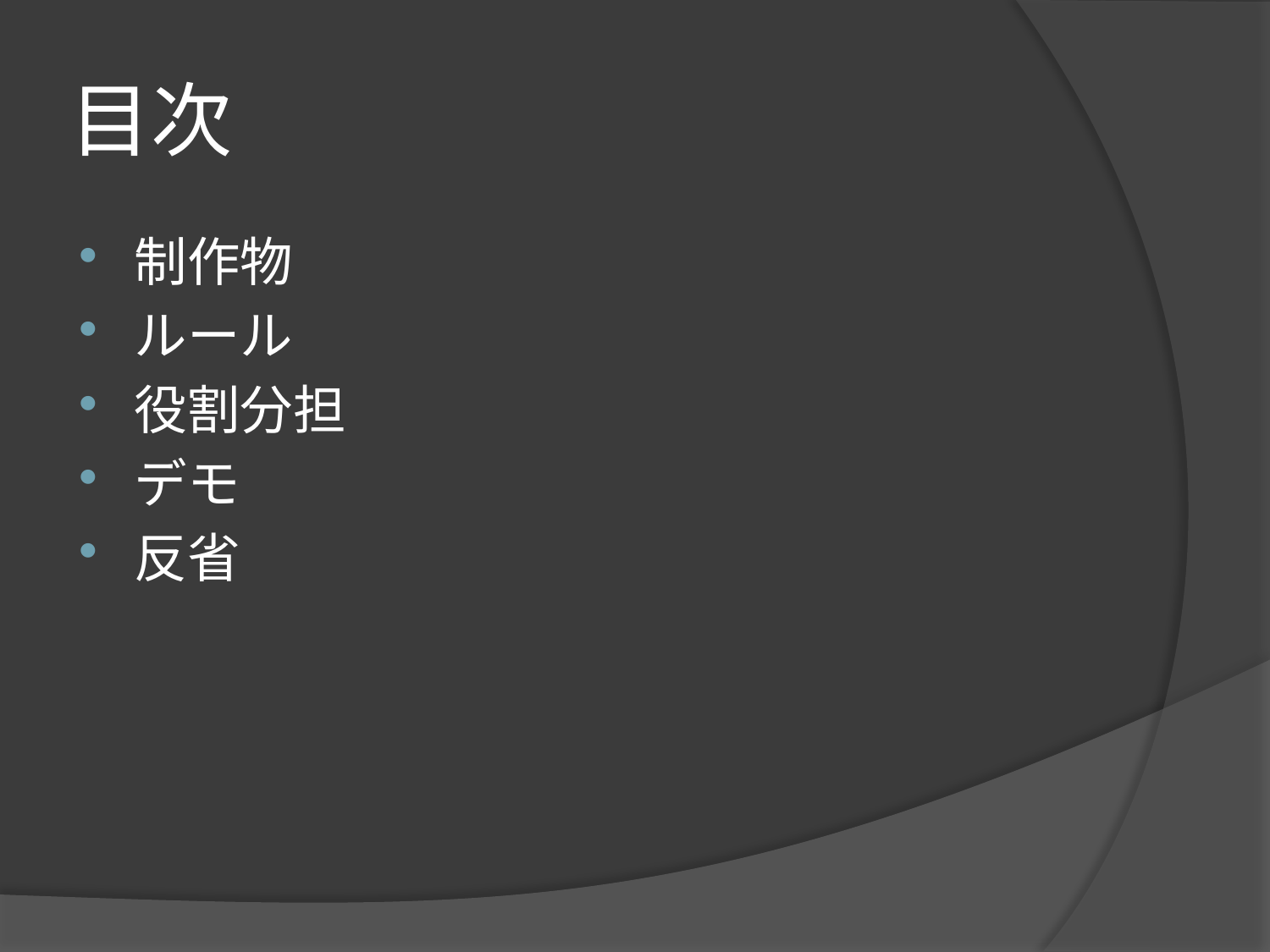

# 目次
制作物
ルール
役割分担
デモ
反省